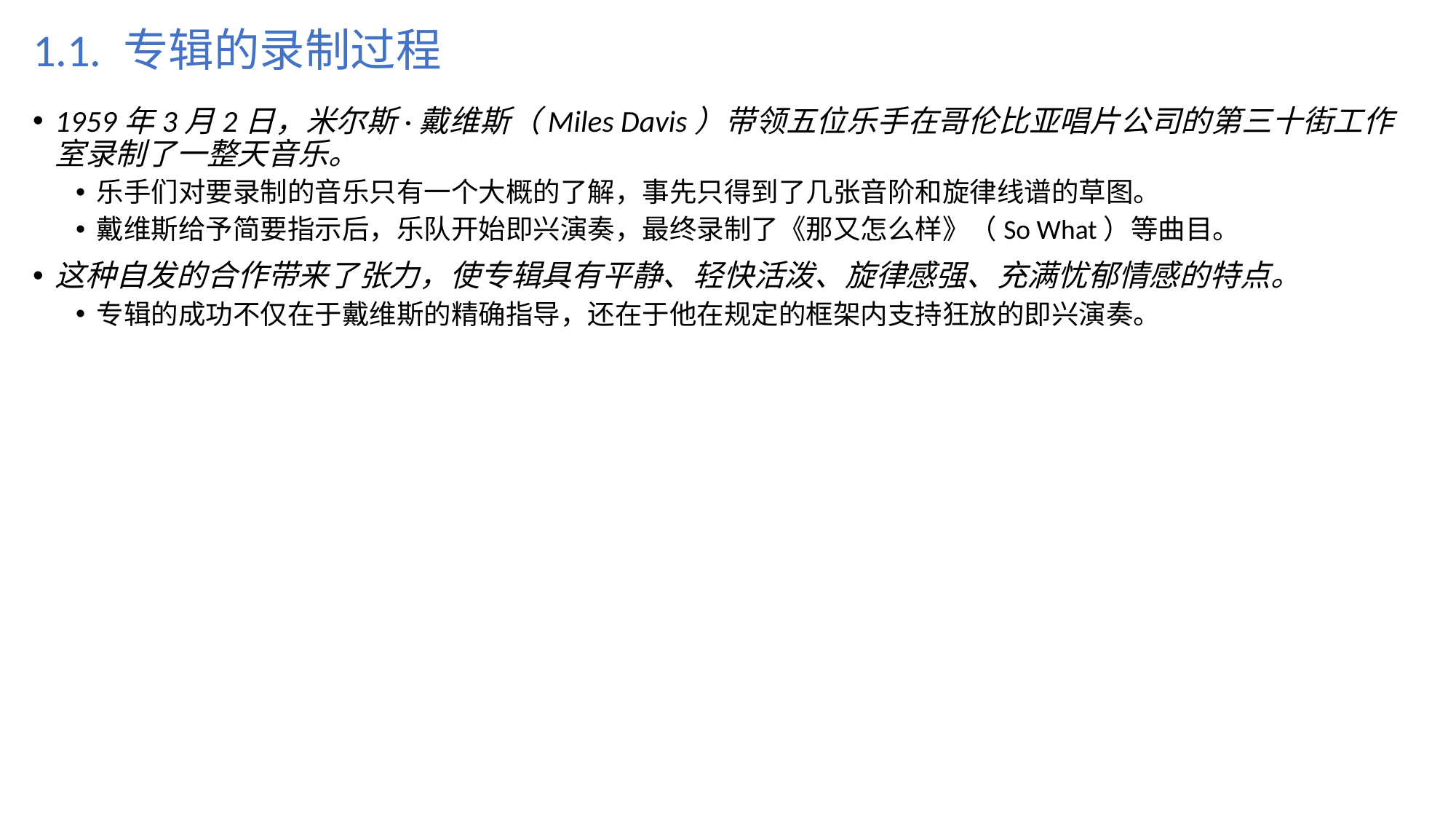

# 1.1. 专辑的录制过程
1959年3月2日，米尔斯·戴维斯（Miles Davis）带领五位乐手在哥伦比亚唱片公司的第三十街工作室录制了一整天音乐。
乐手们对要录制的音乐只有一个大概的了解，事先只得到了几张音阶和旋律线谱的草图。
戴维斯给予简要指示后，乐队开始即兴演奏，最终录制了《那又怎么样》（So What）等曲目。
这种自发的合作带来了张力，使专辑具有平静、轻快活泼、旋律感强、充满忧郁情感的特点。
专辑的成功不仅在于戴维斯的精确指导，还在于他在规定的框架内支持狂放的即兴演奏。